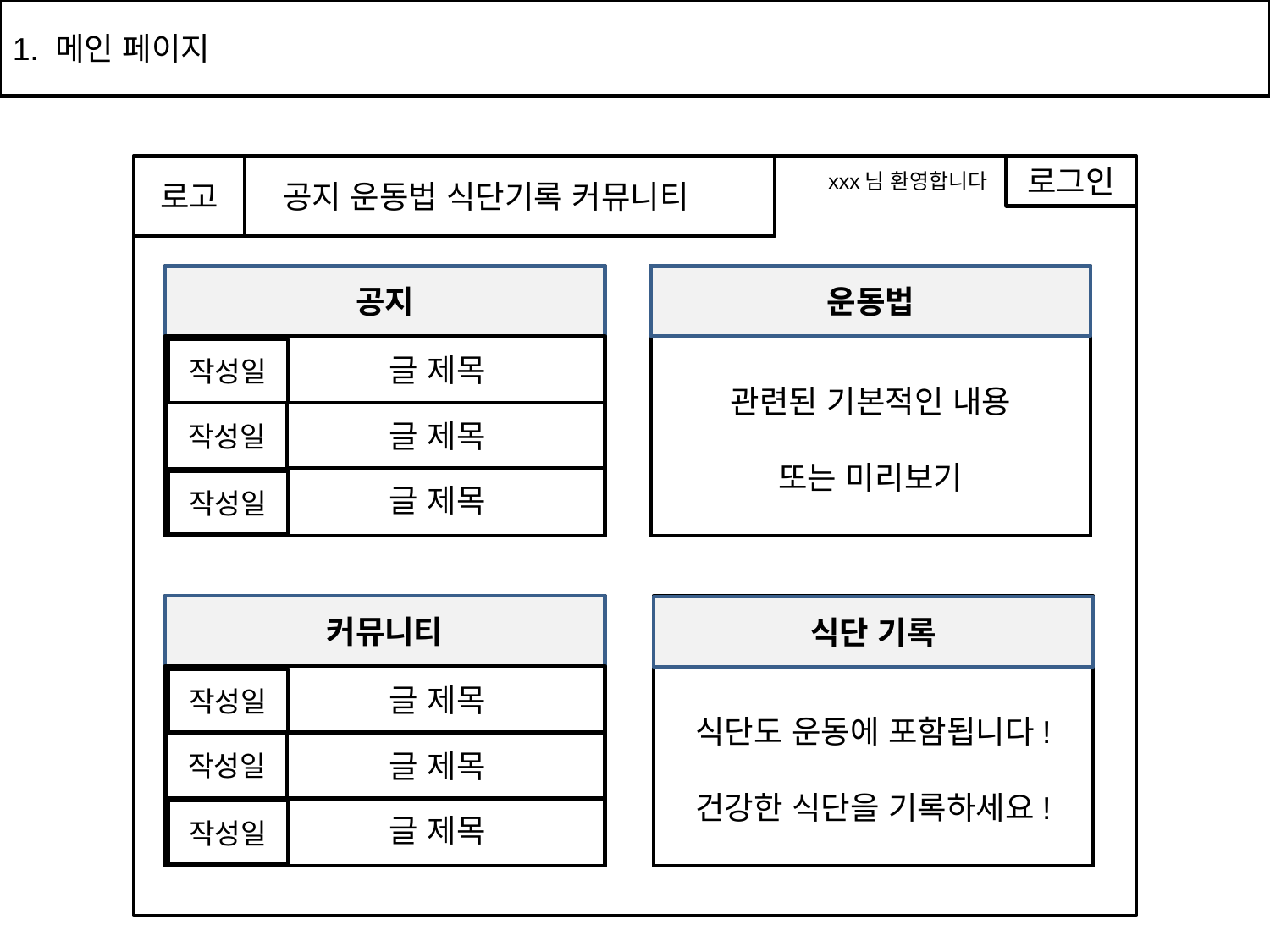

1. 메인 페이지

로고
  공지 운동법 식단기록 커뮤니티
xxx님 환영합니다
로그인

공지

관련된 기본적인 내용

또는 미리보기
운동법
           글 제목
작성일
           글 제목
작성일
           글 제목
작성일

커뮤니티

식단도 운동에 포함됩니다!

건강한 식단을 기록하세요!
식단 기록
           글 제목
작성일
           글 제목
작성일
           글 제목
작성일